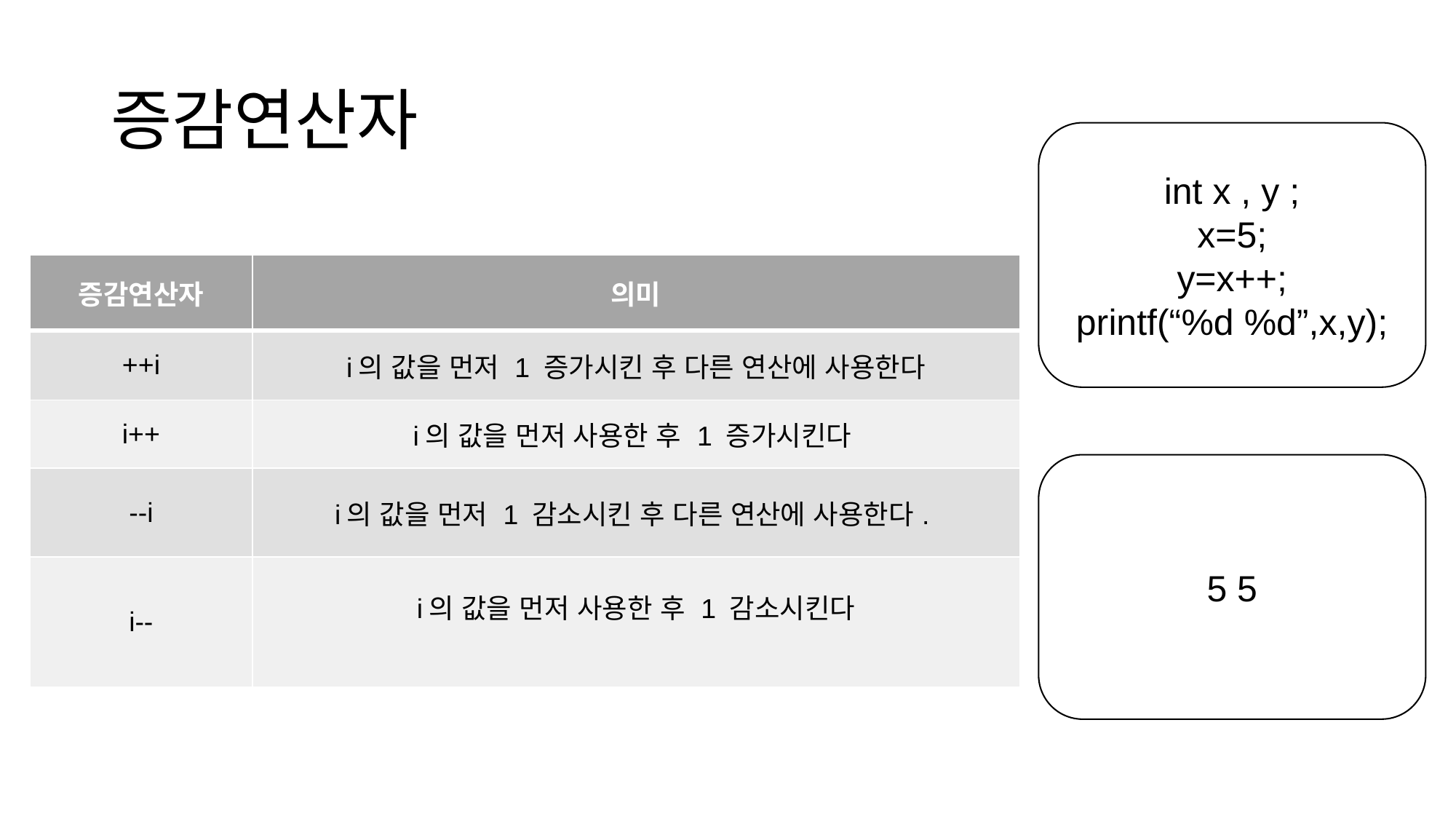

# 증감연산자
int x , y ;
x=5;
y=x++;
printf(“%d %d”,x,y);
| 증감연산자 | 의미 |
| --- | --- |
| ++i | i의 값을 먼저 1 증가시킨 후 다른 연산에 사용한다 |
| i++ | i의 값을 먼저 사용한 후 1 증가시킨다 |
| --i | i의 값을 먼저 1 감소시킨 후 다른 연산에 사용한다. |
| i-- | i의 값을 먼저 사용한 후 1 감소시킨다 |
5 5